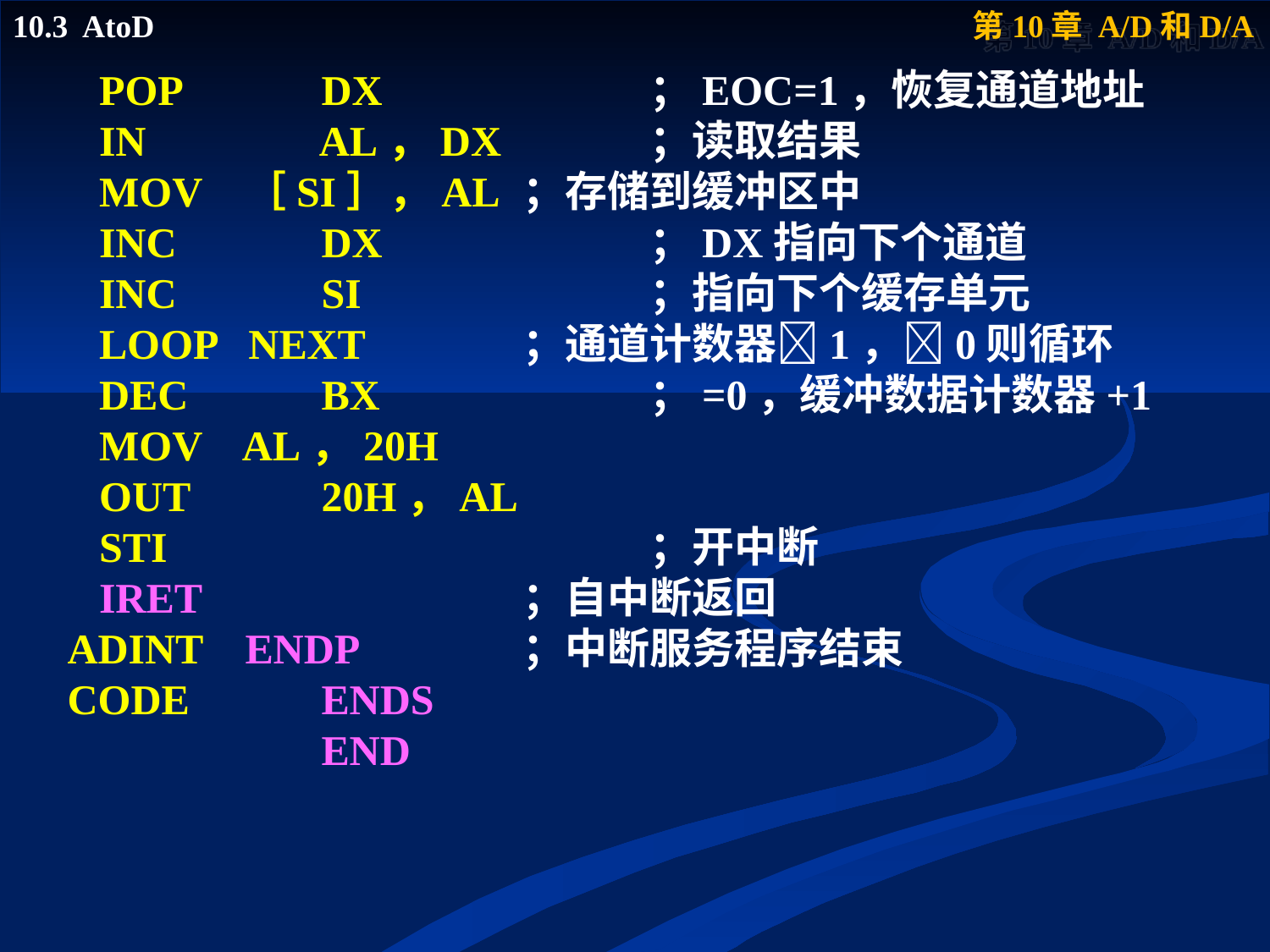

POP	     DX			；EOC=1，恢复通道地址
   IN	     AL，DX		；读取结果
   MOV   ［SI］，AL	；存储到缓冲区中
   INC	     DX			；DX指向下个通道
   INC	     SI			；指向下个缓存单元
   LOOP   NEXT		；通道计数器−1，≠0则循环
   DEC	     BX			；=0，缓冲数据计数器+1
   MOV    AL，20H
   OUT	     20H，AL
   STI				；开中断
   IRET			；自中断返回
ADINT    ENDP		；中断服务程序结束
CODE	     ENDS
		     END